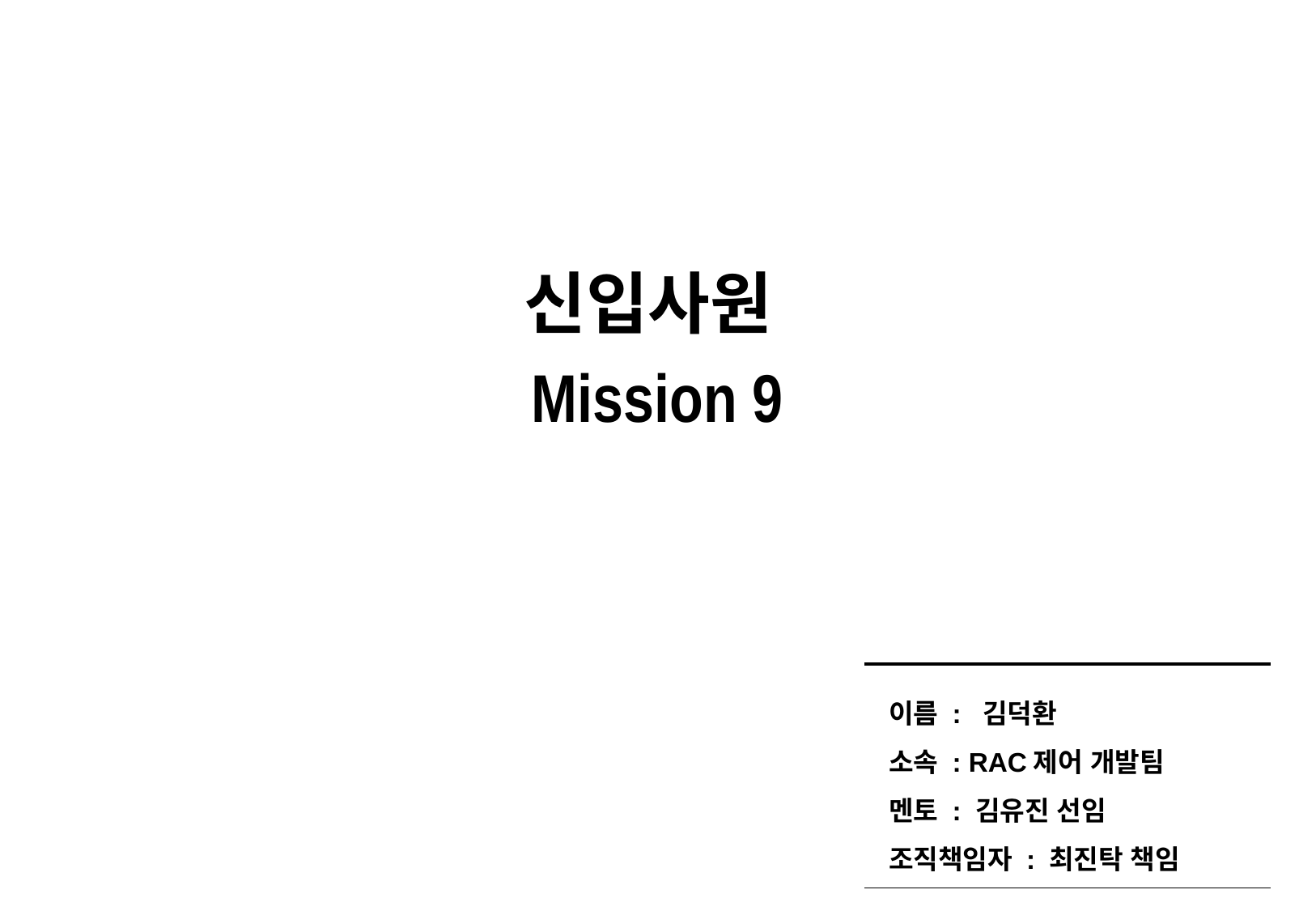

신입사원
Mission 9
이름 :  김덕환
소속 : RAC제어 개발팀
멘토 : 김유진 선임
조직책임자 : 최진탁 책임